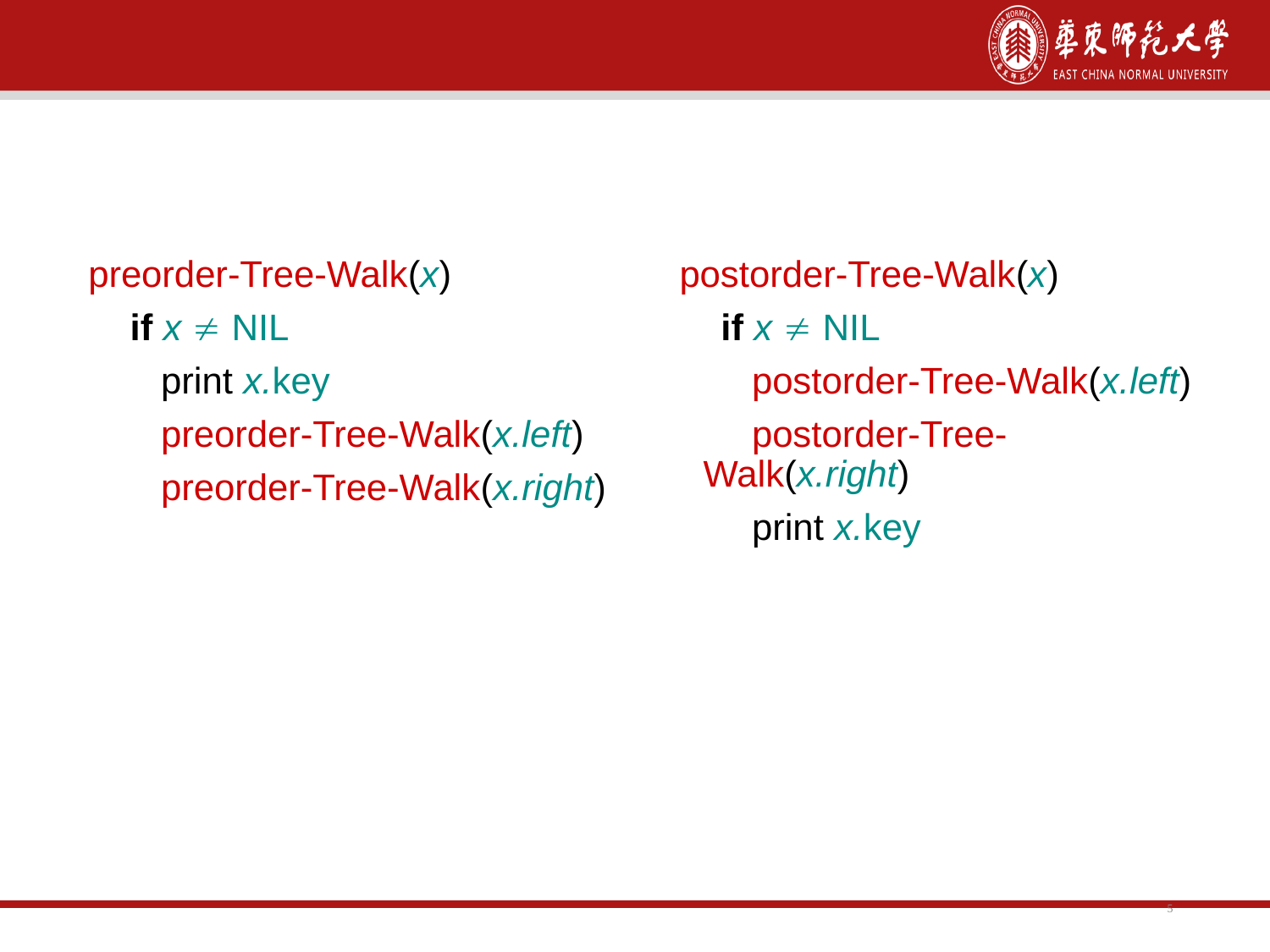

5
先序和后续遍历
preorder-Tree-Walk(x)
    if x ≠ NIL
       print x.key
       preorder-Tree-Walk(x.left)
       preorder-Tree-Walk(x.right)
postorder-Tree-Walk(x)
    if x ≠ NIL
       postorder-Tree-Walk(x.left)
       postorder-Tree-Walk(x.right)
       print x.key